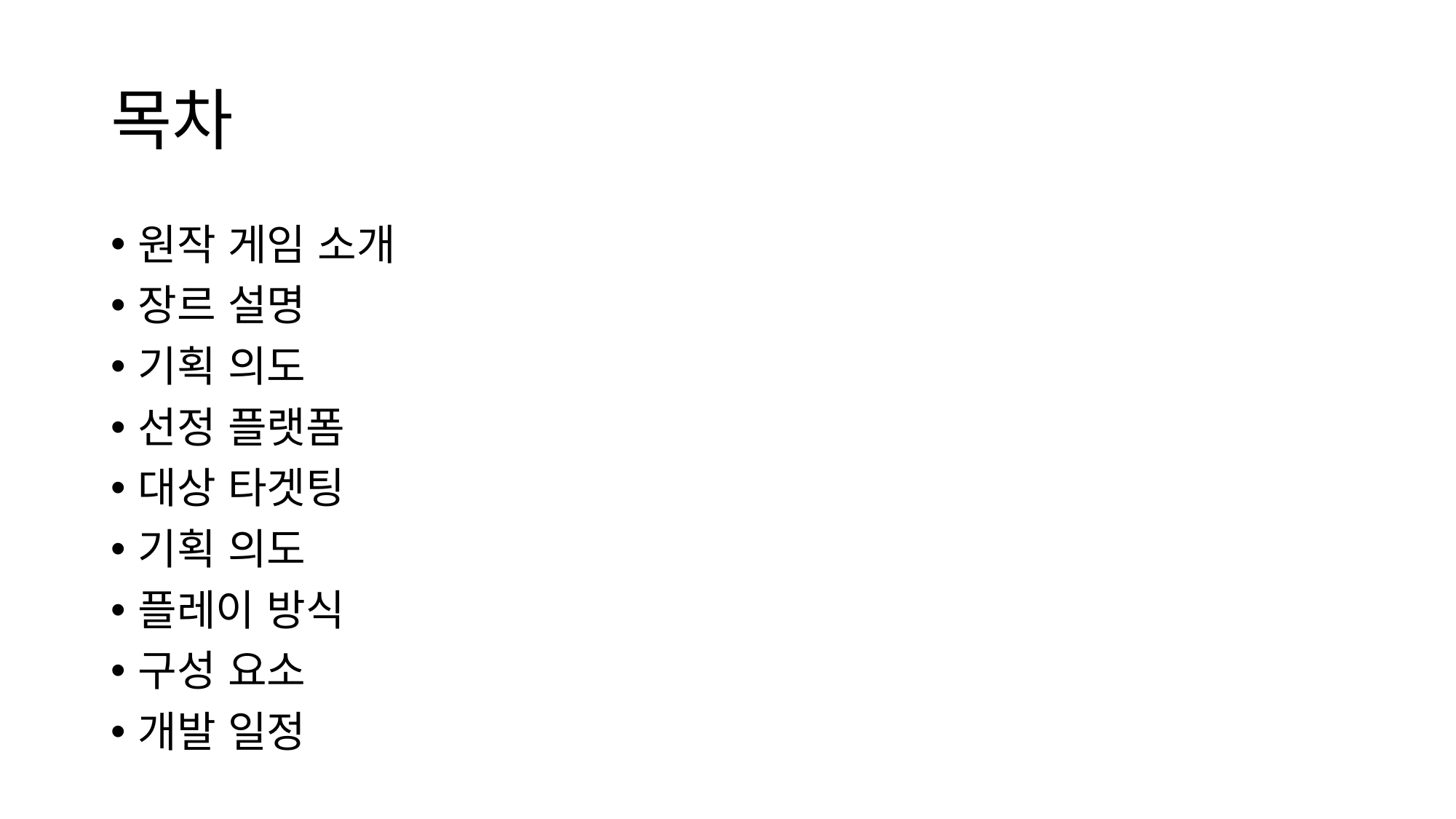

# 목차
원작 게임 소개
장르 설명
기획 의도
선정 플랫폼
대상 타겟팅
기획 의도
플레이 방식
구성 요소
개발 일정